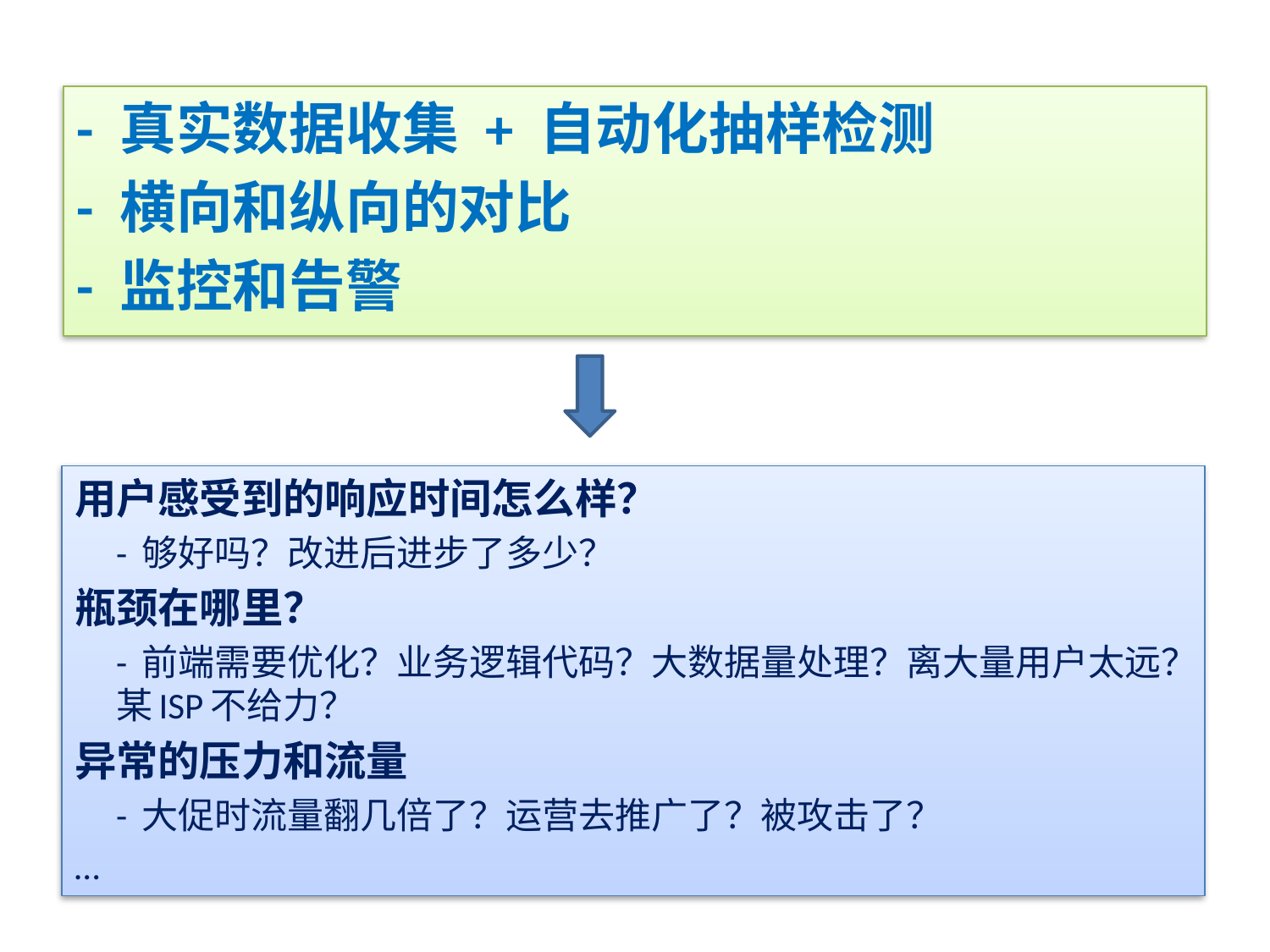

- 真实数据收集 + 自动化抽样检测
- 横向和纵向的对比
- 监控和告警

用户感受到的响应时间怎么样？
	- 够好吗？改进后进步了多少？
瓶颈在哪里？
	- 前端需要优化？业务逻辑代码？大数据量处理？离大量用户太远？某ISP不给力？
异常的压力和流量
	- 大促时流量翻几倍了？运营去推广了？被攻击了？
…